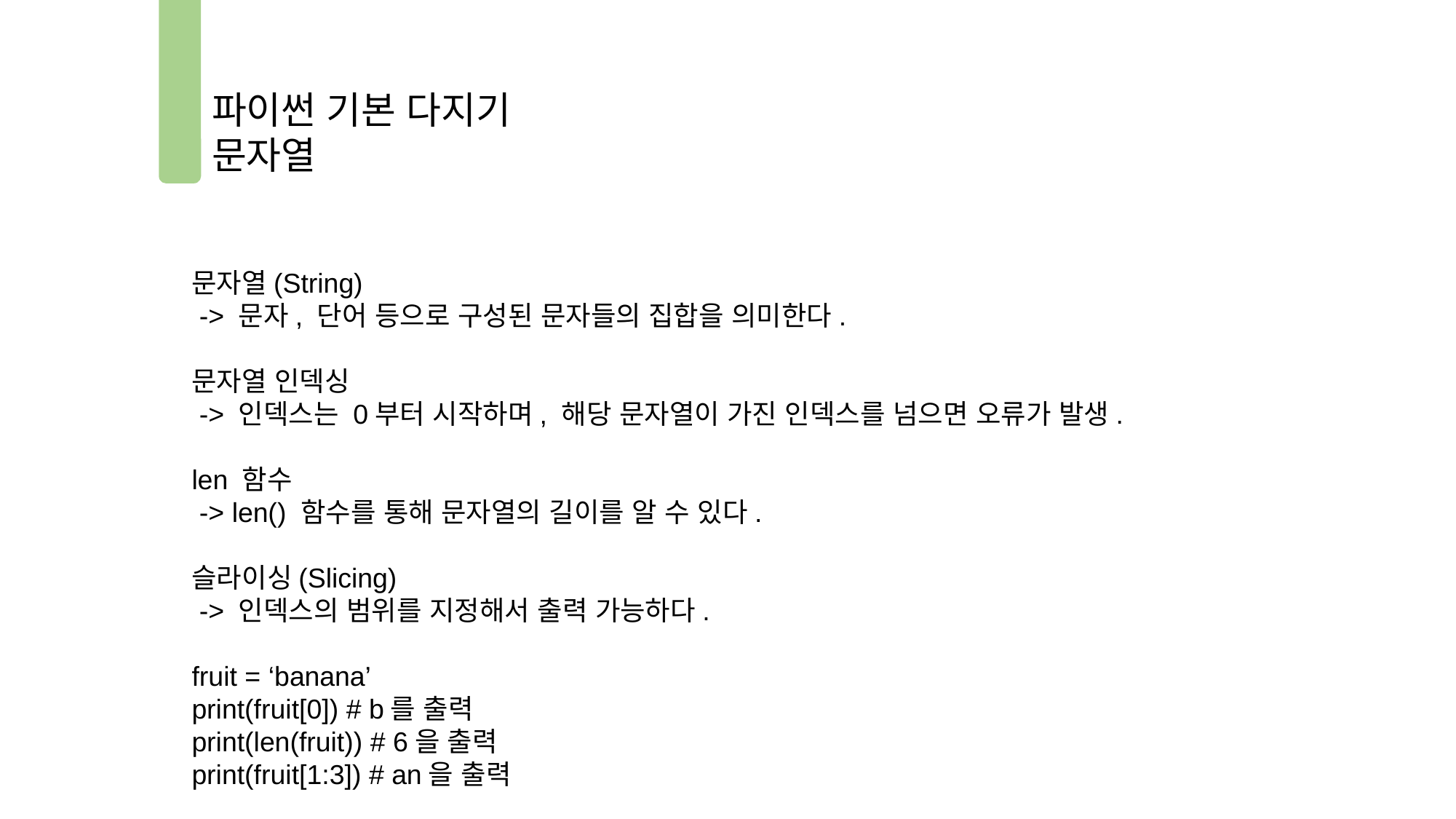

파이썬 기본 다지기
문자열
문자열(String)
 -> 문자, 단어 등으로 구성된 문자들의 집합을 의미한다.

문자열 인덱싱
 -> 인덱스는 0부터 시작하며, 해당 문자열이 가진 인덱스를 넘으면 오류가 발생.

len 함수
 -> len() 함수를 통해 문자열의 길이를 알 수 있다.

슬라이싱(Slicing)
 -> 인덱스의 범위를 지정해서 출력 가능하다.

fruit = ‘banana’
print(fruit[0]) # b를 출력
print(len(fruit)) # 6을 출력
print(fruit[1:3]) # an을 출력